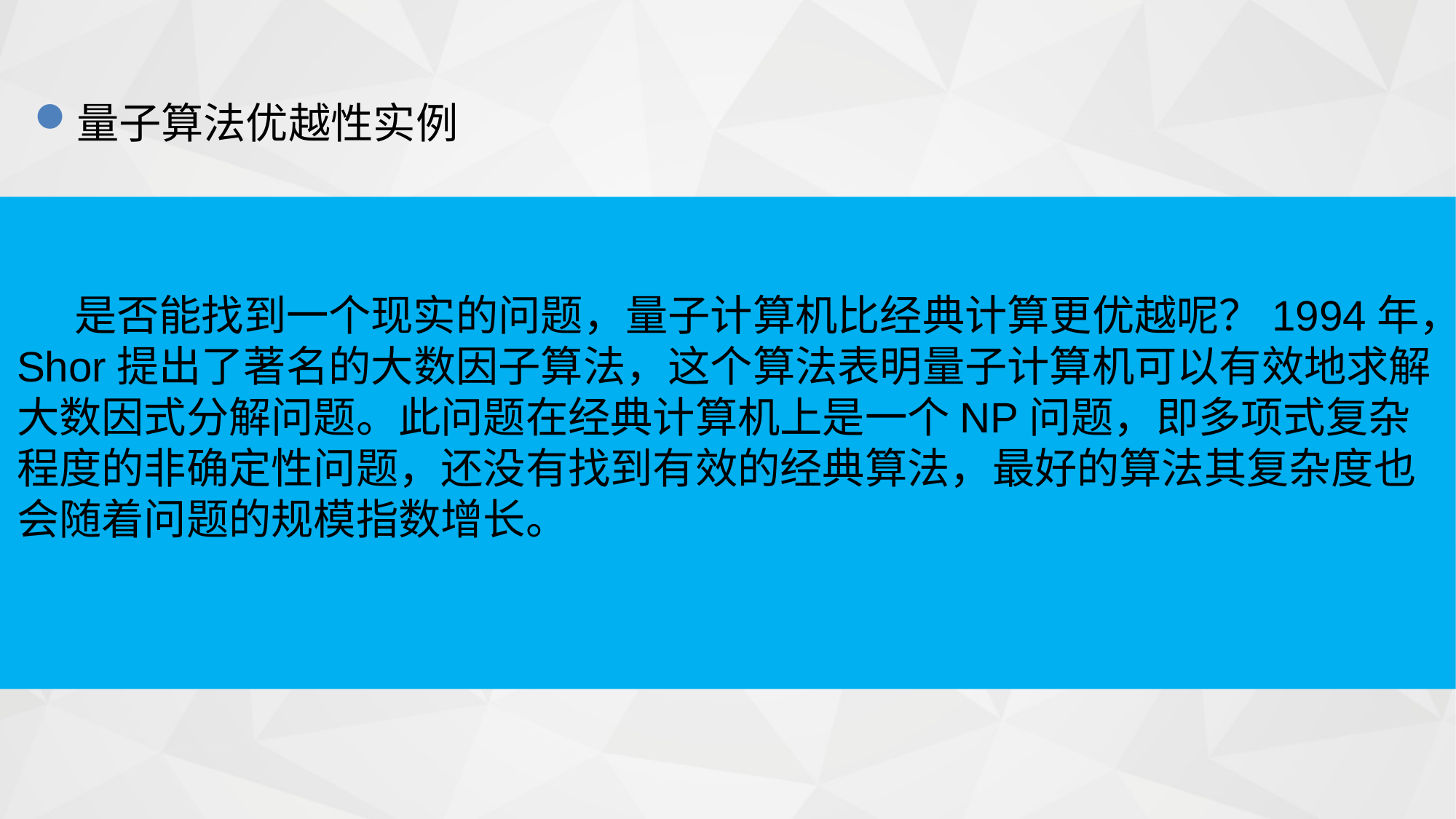

量子算法优越性实例

     是否能找到一个现实的问题，量子计算机比经典计算更优越呢？1994年，Shor提出了著名的大数因子算法，这个算法表明量子计算机可以有效地求解大数因式分解问题。此问题在经典计算机上是一个NP问题，即多项式复杂程度的非确定性问题，还没有找到有效的经典算法，最好的算法其复杂度也会随着问题的规模指数增长。